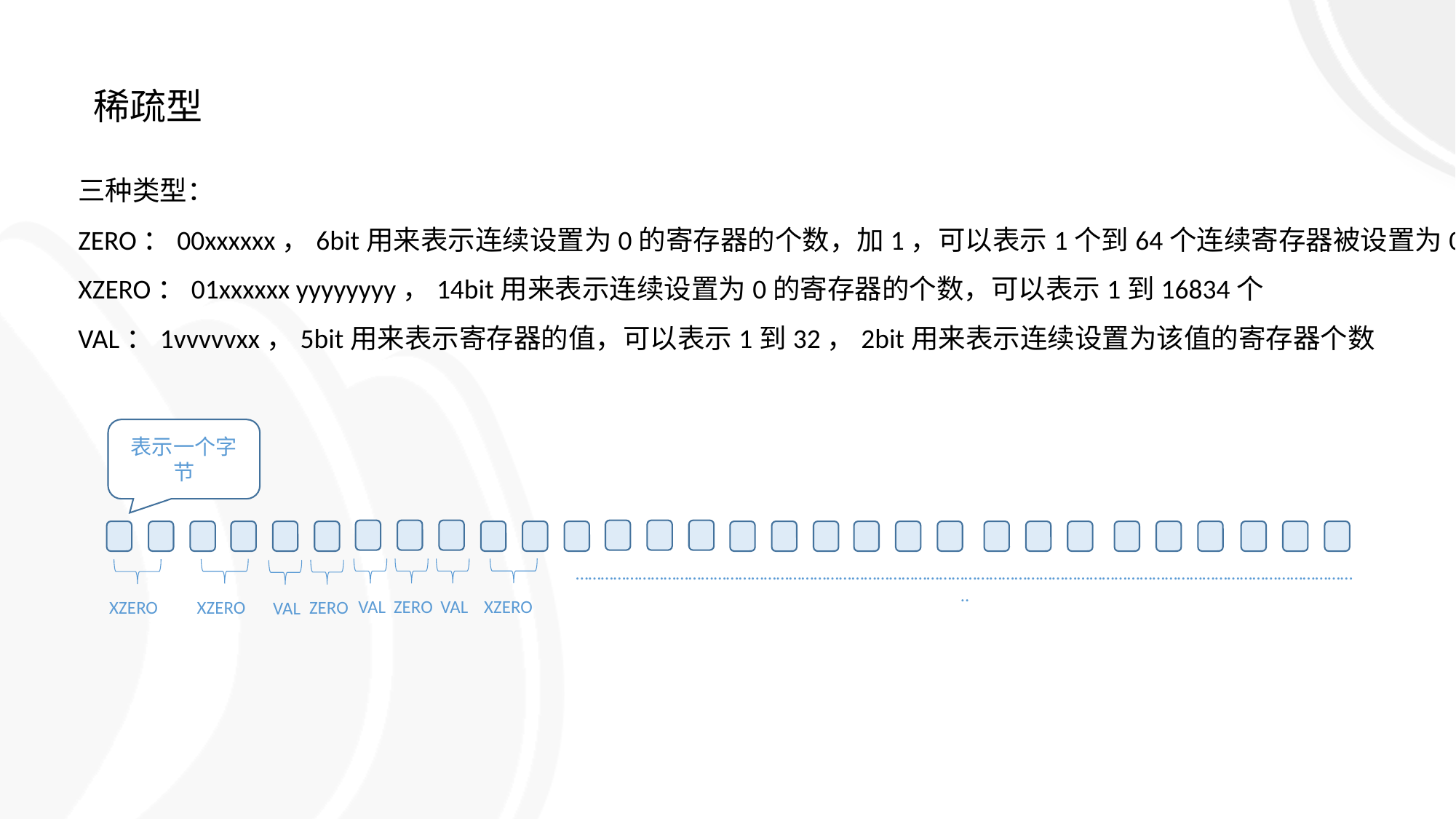

稀疏型
三种类型：
ZERO：00xxxxxx，6bit用来表示连续设置为0的寄存器的个数，加1，可以表示1个到64个连续寄存器被设置为0
XZERO：01xxxxxx yyyyyyyy，14bit用来表示连续设置为0的寄存器的个数，可以表示1到16834个
VAL：1vvvvvxx，5bit用来表示寄存器的值，可以表示1到32，2bit用来表示连续设置为该值的寄存器个数
表示一个字节

……………………………………………………………………………………………………………………………………………………………………..
VAL
VAL
ZERO
XZERO
XZERO
XZERO
ZERO
VAL